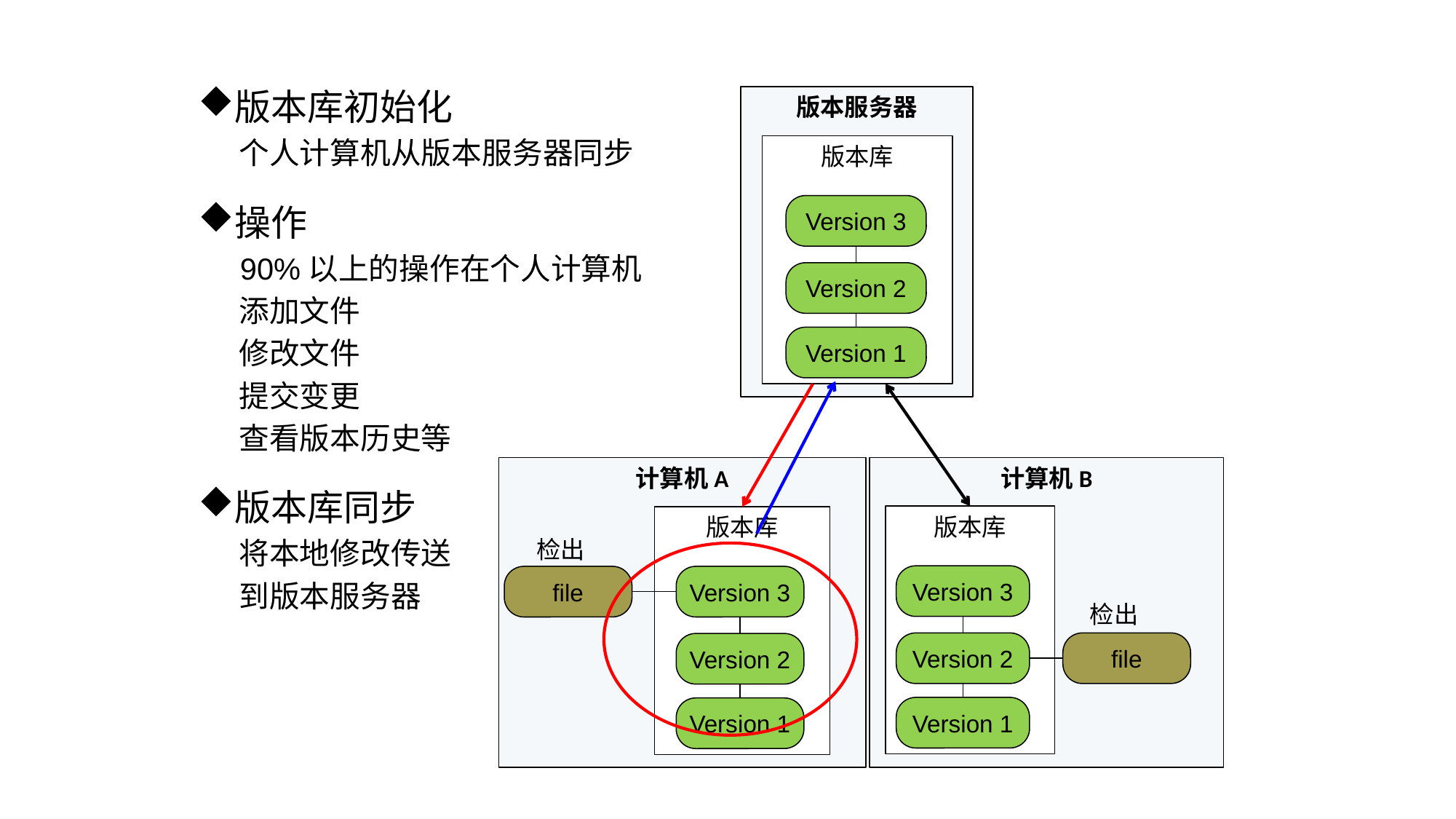

版本库初始化
     个人计算机从版本服务器同步
操作
     90%以上的操作在个人计算机
     添加文件
     修改文件
     提交变更
     查看版本历史等
版本库同步
     将本地修改传送
     到版本服务器
版本服务器
版本库
Version 3
Version 2
Version 1
计算机A
计算机B
版本库
版本库
检出

Version 3
file
Version 3
检出
Version 2
file
Version 2
Version 1
Version 1